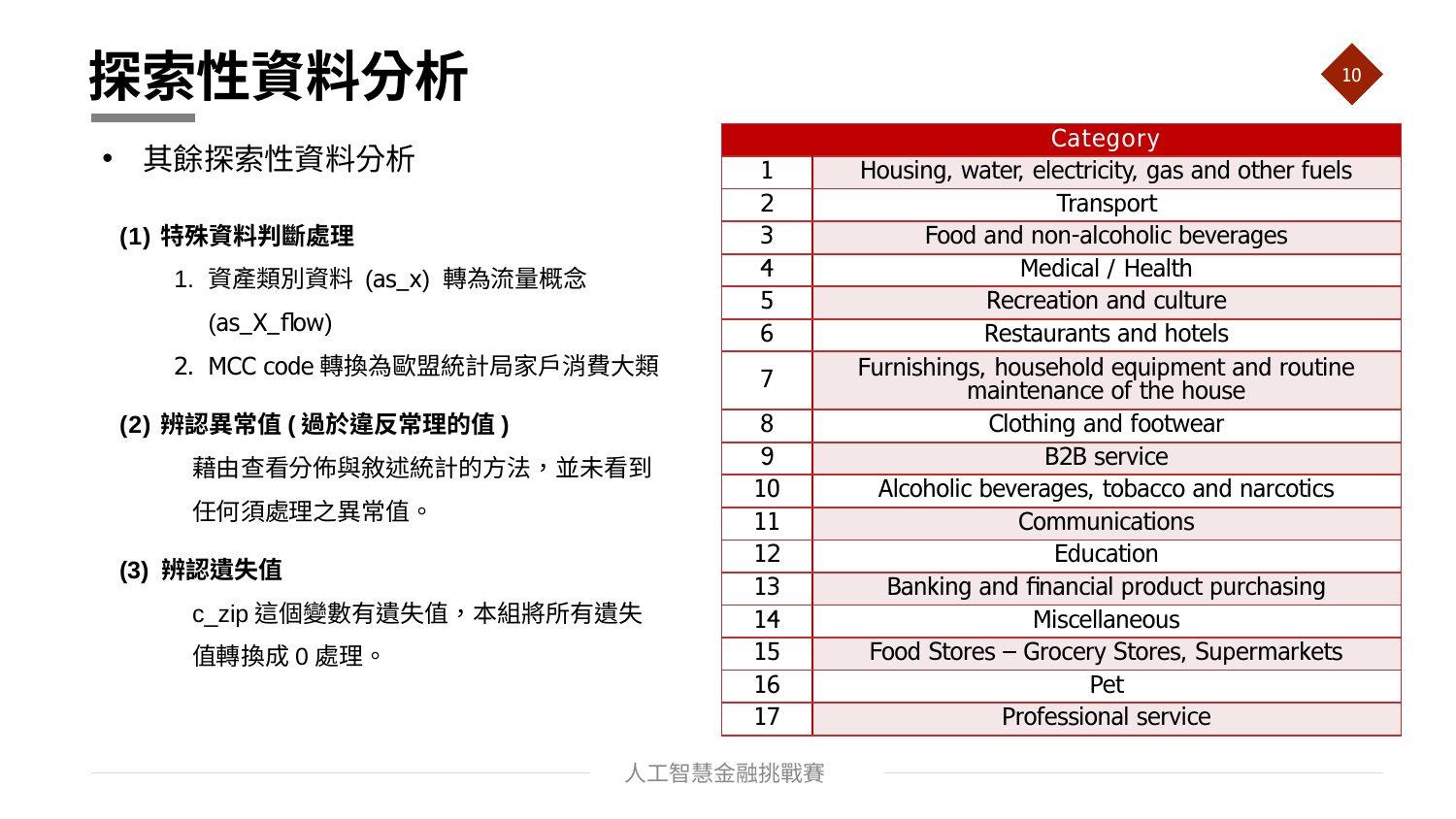

# 探索性資料分析
10
|  | Category |
| --- | --- |
| 1 | Housing, water, electricity, gas and other fuels |
| 2 | Transport |
| 3 | Food and non-alcoholic beverages |
| 4 | Medical / Health |
| 5 | Recreation and culture |
| 6 | Restaurants and hotels |
| 7 | Furnishings, household equipment and routine maintenance of the house |
| 8 | Clothing and footwear |
| 9 | B2B service |
| 10 | Alcoholic beverages, tobacco and narcotics |
| 11 | Communications |
| 12 | Education |
| 13 | Banking and financial product purchasing |
| 14 | Miscellaneous |
| 15 | Food Stores – Grocery Stores, Supermarkets |
| 16 | Pet |
| 17 | Professional service |
其餘探索性資料分析
特殊資料判斷處理
資產類別資料 (as_x) 轉為流量概念 (as_X_flow)
MCC code轉換為歐盟統計局家戶消費大類
辨認異常值(過於違反常理的值)
藉由查看分佈與敘述統計的方法，並未看到任何須處理之異常值。
(3) 辨認遺失值
c_zip這個變數有遺失值，本組將所有遺失值轉換成0處理。
人工智慧金融挑戰賽